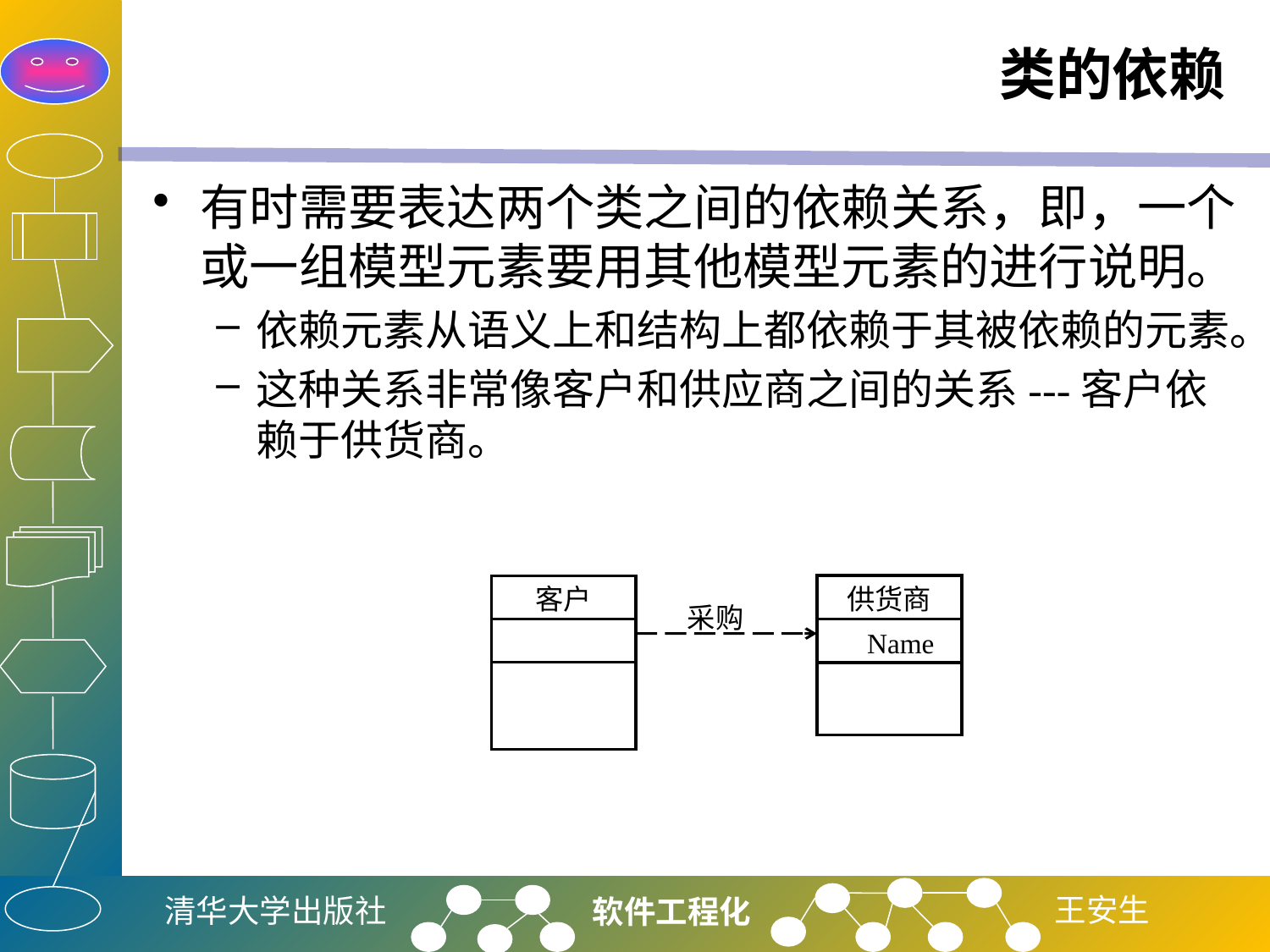

# 类的依赖
有时需要表达两个类之间的依赖关系，即，一个或一组模型元素要用其他模型元素的进行说明。
依赖元素从语义上和结构上都依赖于其被依赖的元素。
这种关系非常像客户和供应商之间的关系---客户依赖于供货商。

客户
供货商

Name

采购